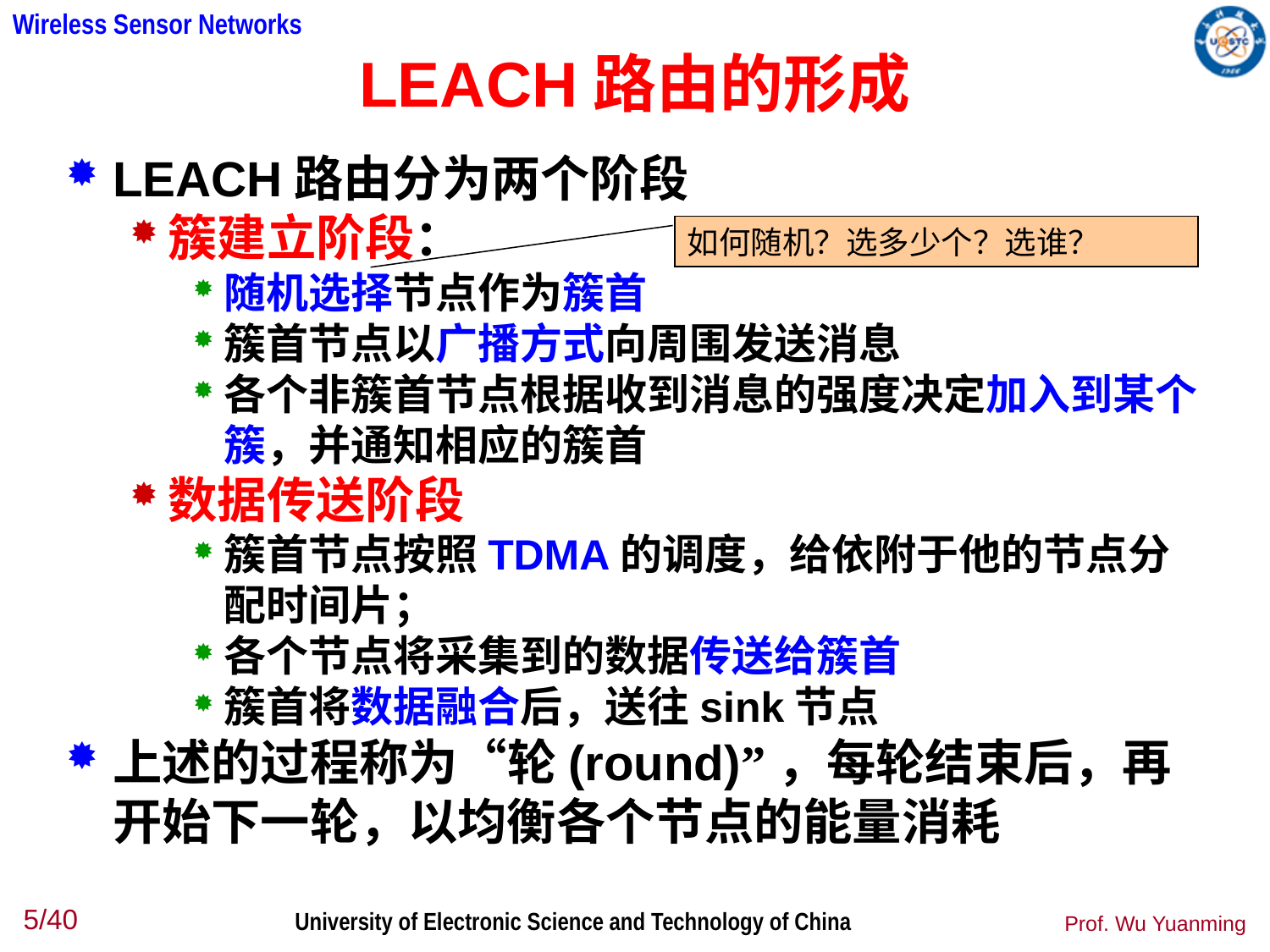

# LEACH路由的形成
LEACH路由分为两个阶段
簇建立阶段：
随机选择节点作为簇首
簇首节点以广播方式向周围发送消息
各个非簇首节点根据收到消息的强度决定加入到某个簇，并通知相应的簇首
数据传送阶段
簇首节点按照TDMA的调度，给依附于他的节点分配时间片；
各个节点将采集到的数据传送给簇首
簇首将数据融合后，送往sink节点
上述的过程称为“轮(round)”，每轮结束后，再开始下一轮，以均衡各个节点的能量消耗
如何随机？选多少个？选谁？
5/40
Prof. Wu Yuanming